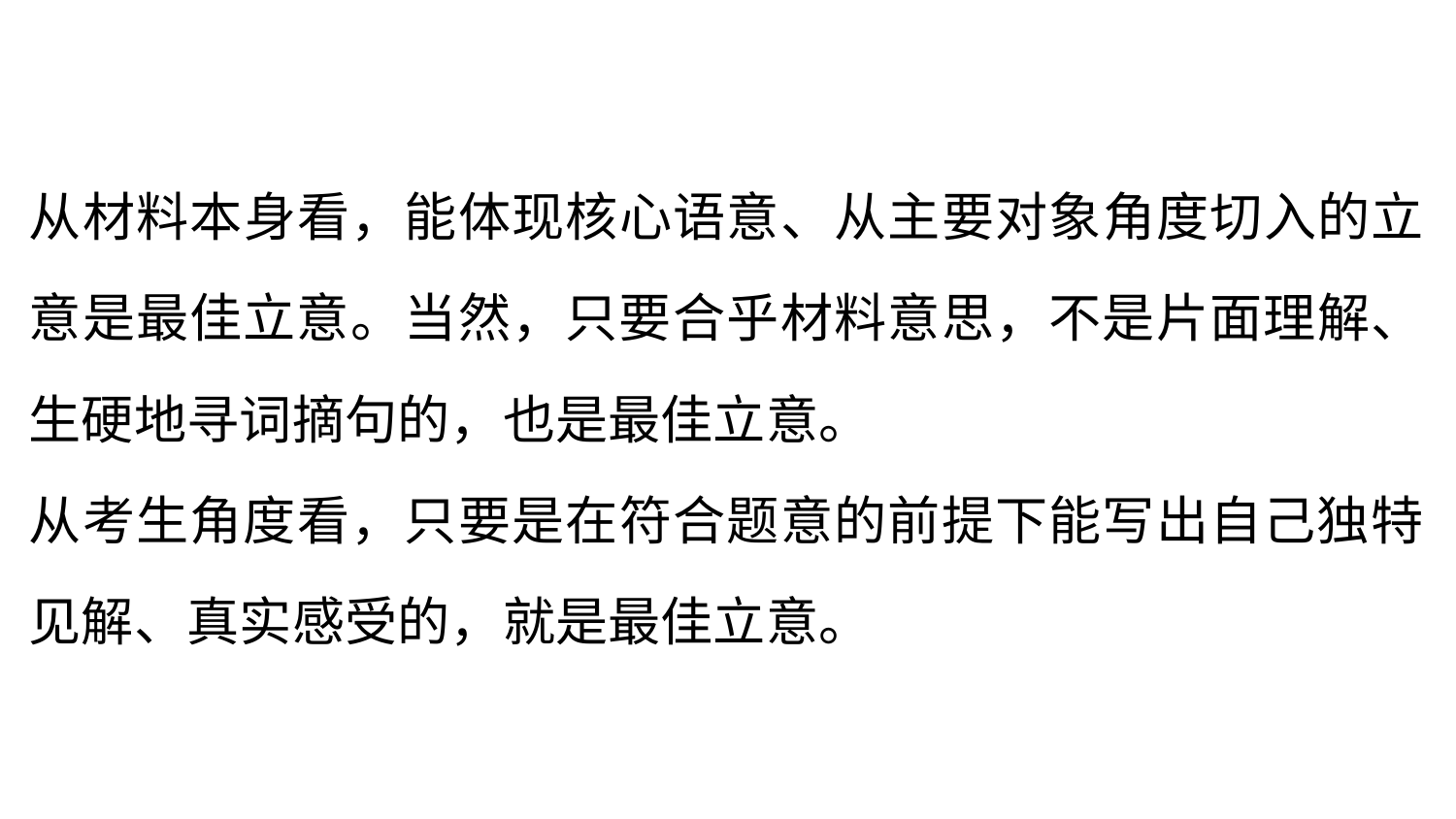

从材料本身看，能体现核心语意、从主要对象角度切入的立意是最佳立意。当然，只要合乎材料意思，不是片面理解、生硬地寻词摘句的，也是最佳立意。
从考生角度看，只要是在符合题意的前提下能写出自己独特见解、真实感受的，就是最佳立意。